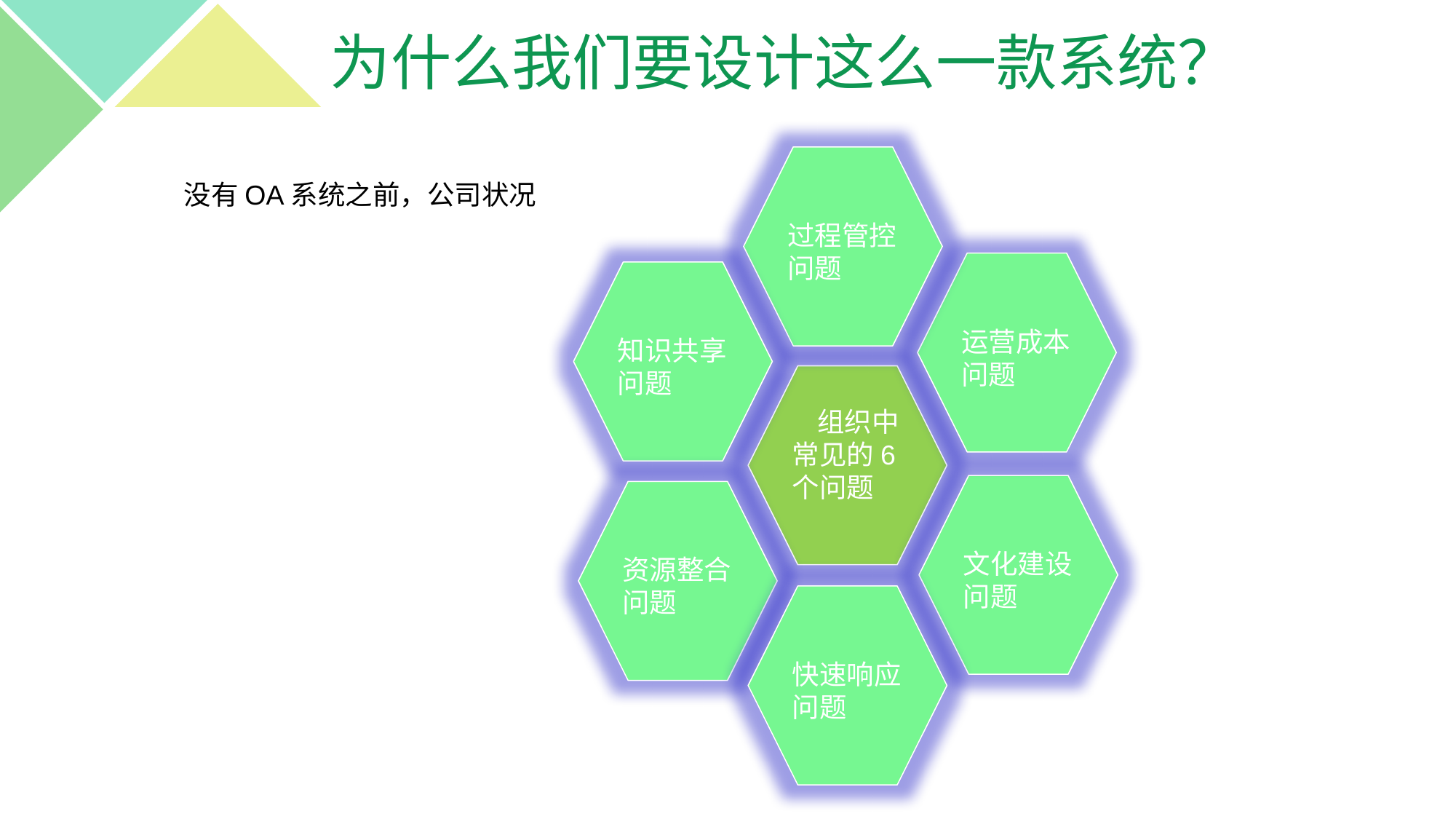

为什么我们要设计这么一款系统？

过程管控问题
没有OA系统之前，公司状况

运营成本问题

知识共享问题
   组织中常见的6个问题

文化建设问题

资源整合问题

快速响应问题